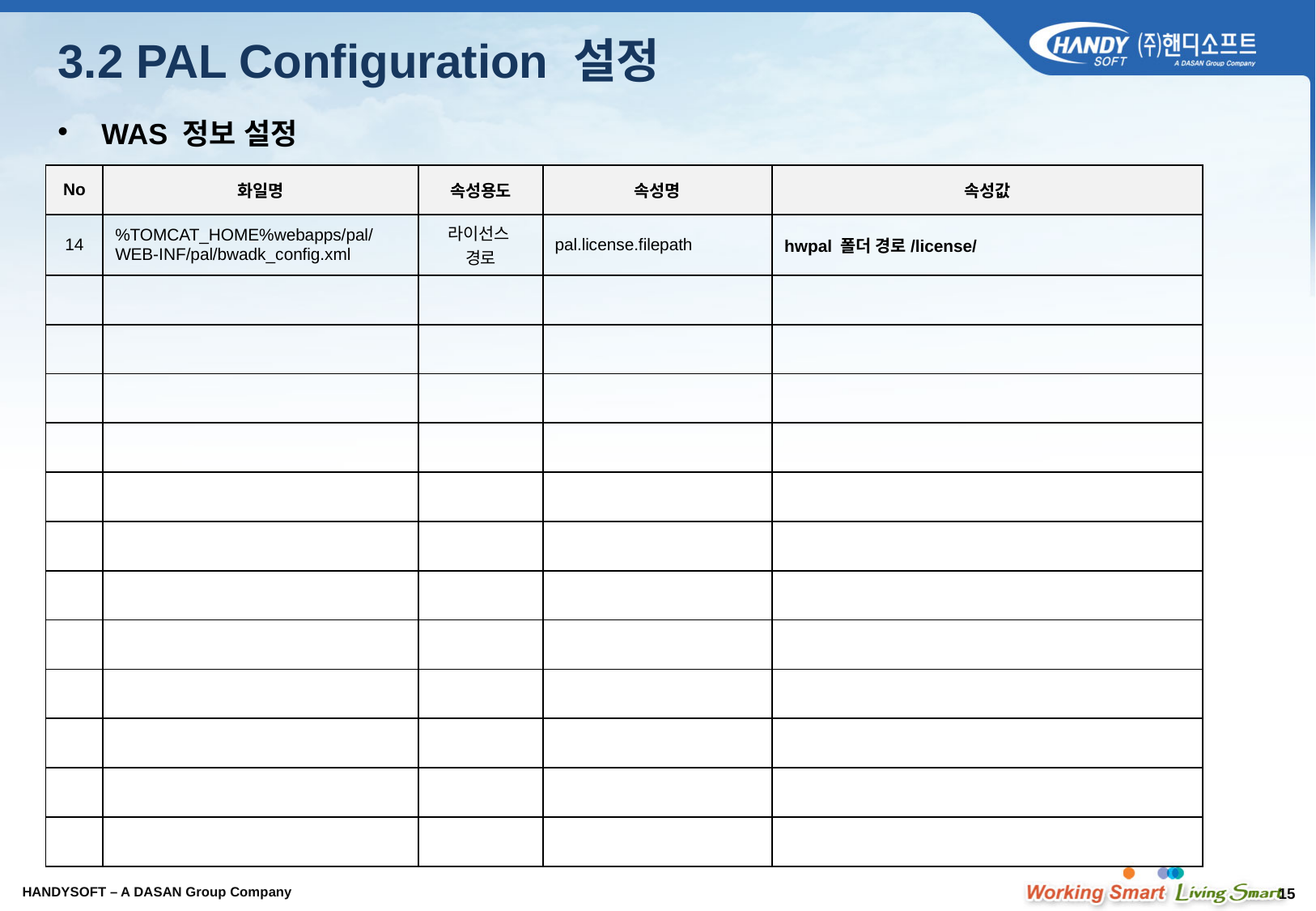

# 3.2 PAL Configuration 설정
WAS 정보 설정
| No | 화일명 | 속성용도 | 속성명 | 속성값 |
| --- | --- | --- | --- | --- |
| 14 | %TOMCAT\_HOME%webapps/pal/WEB-INF/pal/bwadk\_config.xml | 라이선스 경로 | pal.license.filepath | hwpal 폴더 경로/license/ |
|  |  |  |  |  |
|  |  |  |  |  |
|  |  |  |  |  |
|  |  |  |  |  |
|  |  |  |  |  |
|  |  |  |  |  |
|  |  |  |  |  |
|  |  |  |  |  |
|  |  |  |  |  |
|  |  |  |  |  |
|  |  |  |  |  |
|  |  |  |  |  |